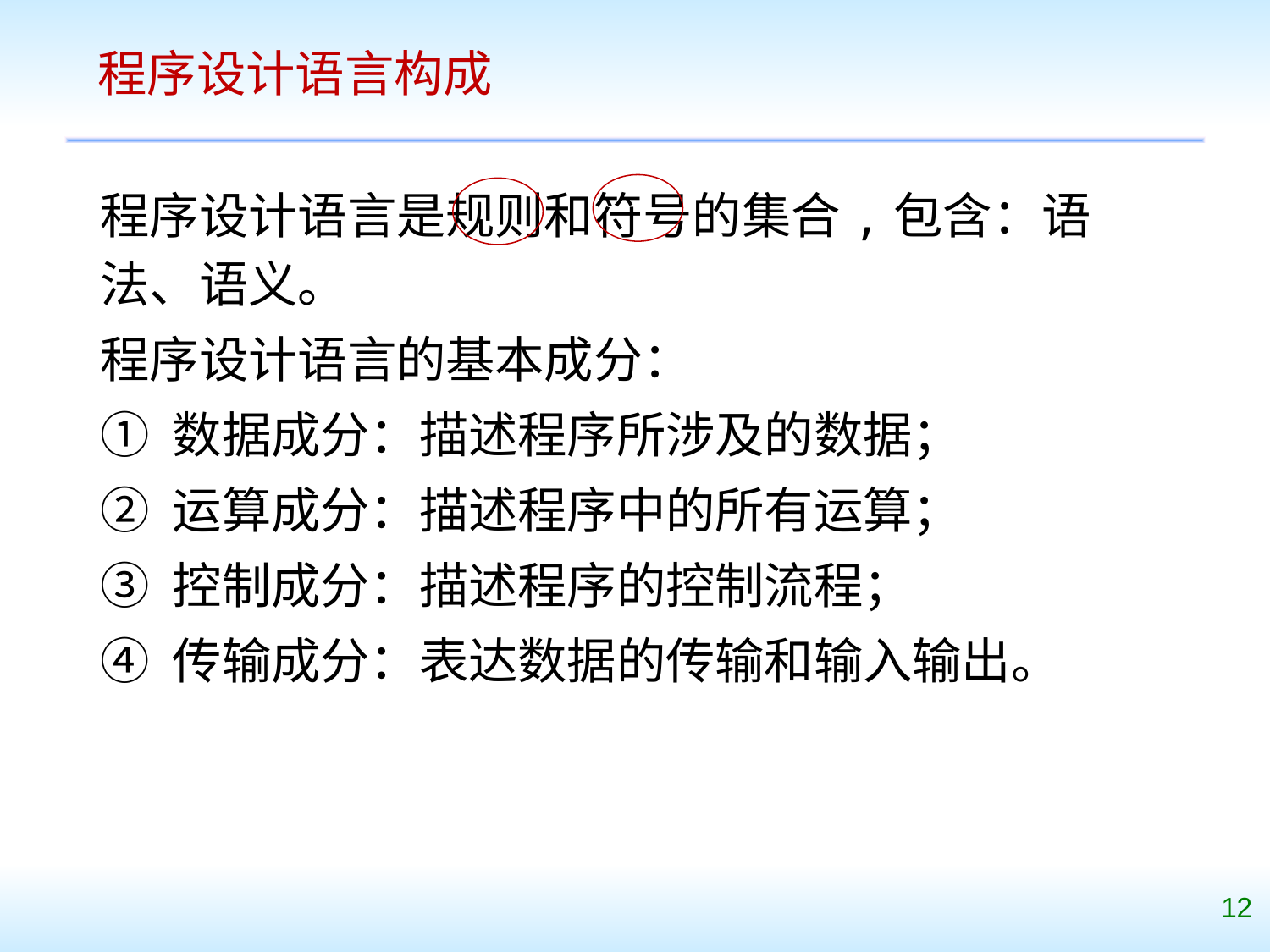

程序设计语言构成
程序设计语言是规则和符号的集合,包含：语法、语义。
程序设计语言的基本成分：
① 数据成分：描述程序所涉及的数据；
② 运算成分：描述程序中的所有运算；
③ 控制成分：描述程序的控制流程；
④ 传输成分：表达数据的传输和输入输出。

12